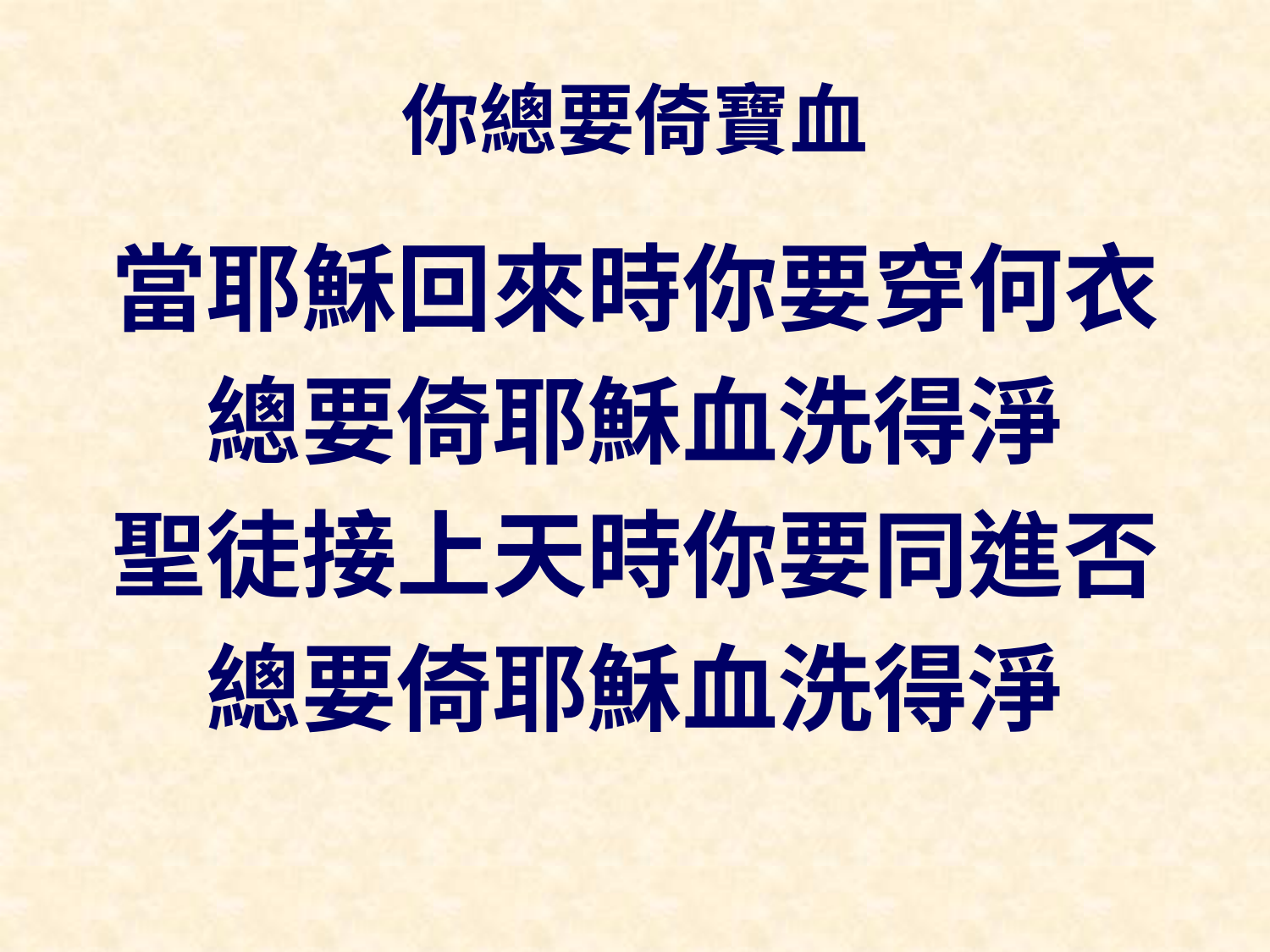

# 你總要倚寶血
當耶穌回來時你要穿何衣
總要倚耶穌血洗得淨
聖徒接上天時你要同進否
總要倚耶穌血洗得淨